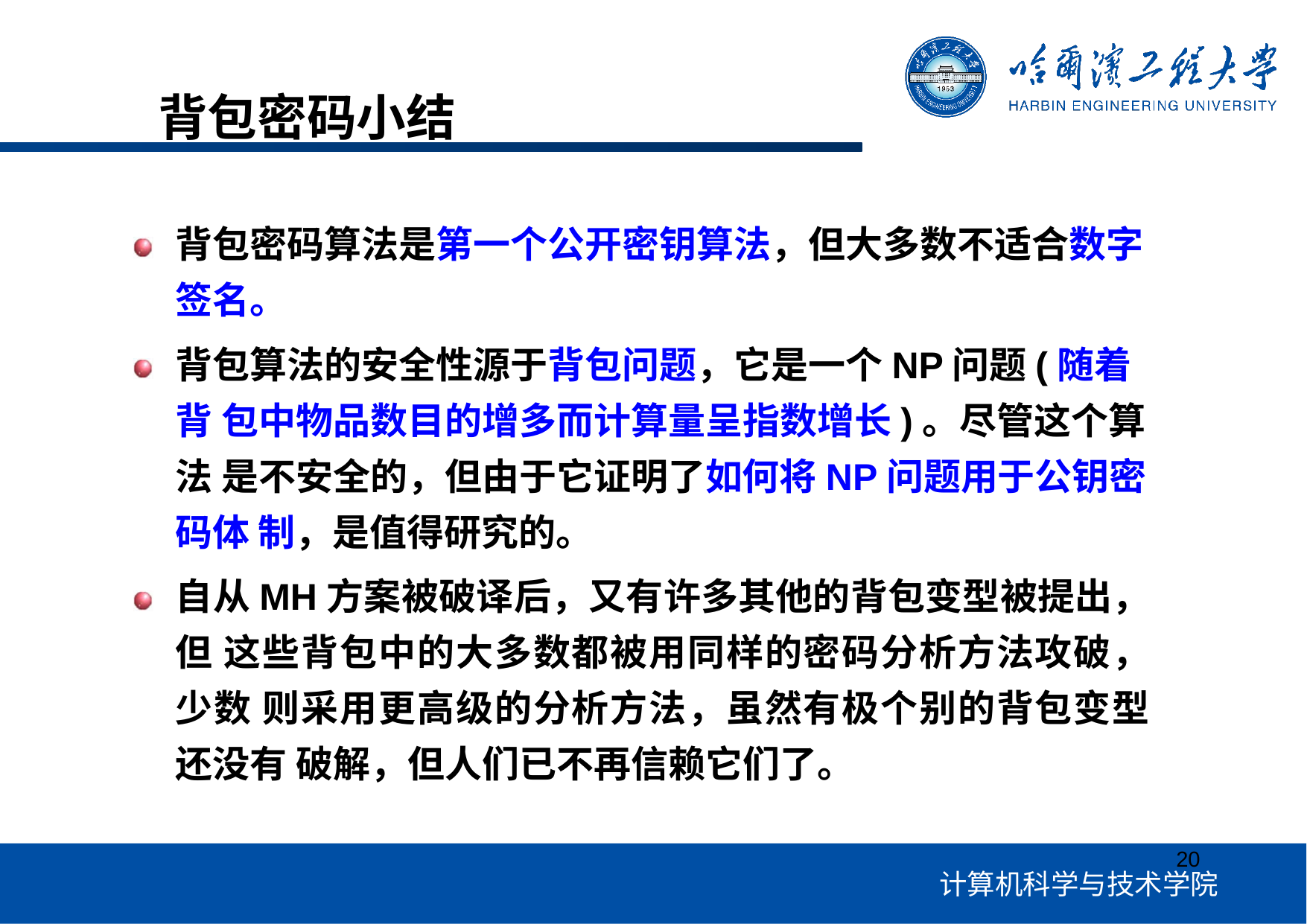

# 背包密码小结
背包密码算法是第一个公开密钥算法，但大多数不适合数字 签名。
背包算法的安全性源于背包问题，它是一个NP问题(随着背 包中物品数目的增多而计算量呈指数增长)。尽管这个算法 是不安全的，但由于它证明了如何将NP问题用于公钥密码体 制，是值得研究的。
自从MH方案被破译后，又有许多其他的背包变型被提出，但 这些背包中的大多数都被用同样的密码分析方法攻破，少数 则采用更高级的分析方法，虽然有极个别的背包变型还没有 破解，但人们已不再信赖它们了。

20